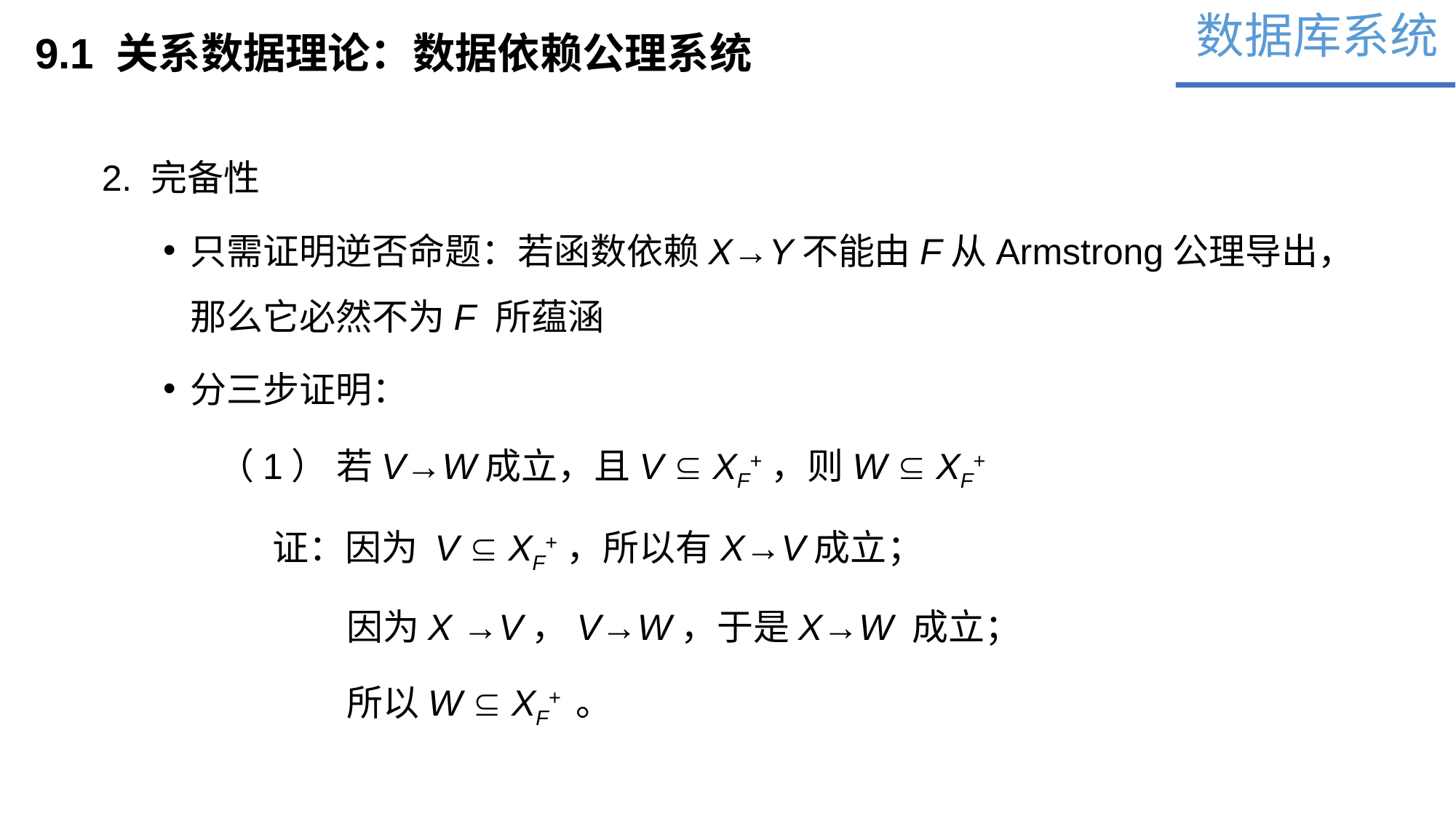

数据库系统
9.1 关系数据理论：数据依赖公理系统

2. 完备性
只需证明逆否命题：若函数依赖X→Y不能由F从Armstrong公理导出，那么它必然不为F 所蕴涵
分三步证明：
（1） 若V→W成立，且V ⊆ XF+，则W ⊆ XF+
证：因为 V ⊆ XF+，所以有X→V成立；
        因为X →V，V→W，于是X→W 成立；
        所以W ⊆ XF+ 。